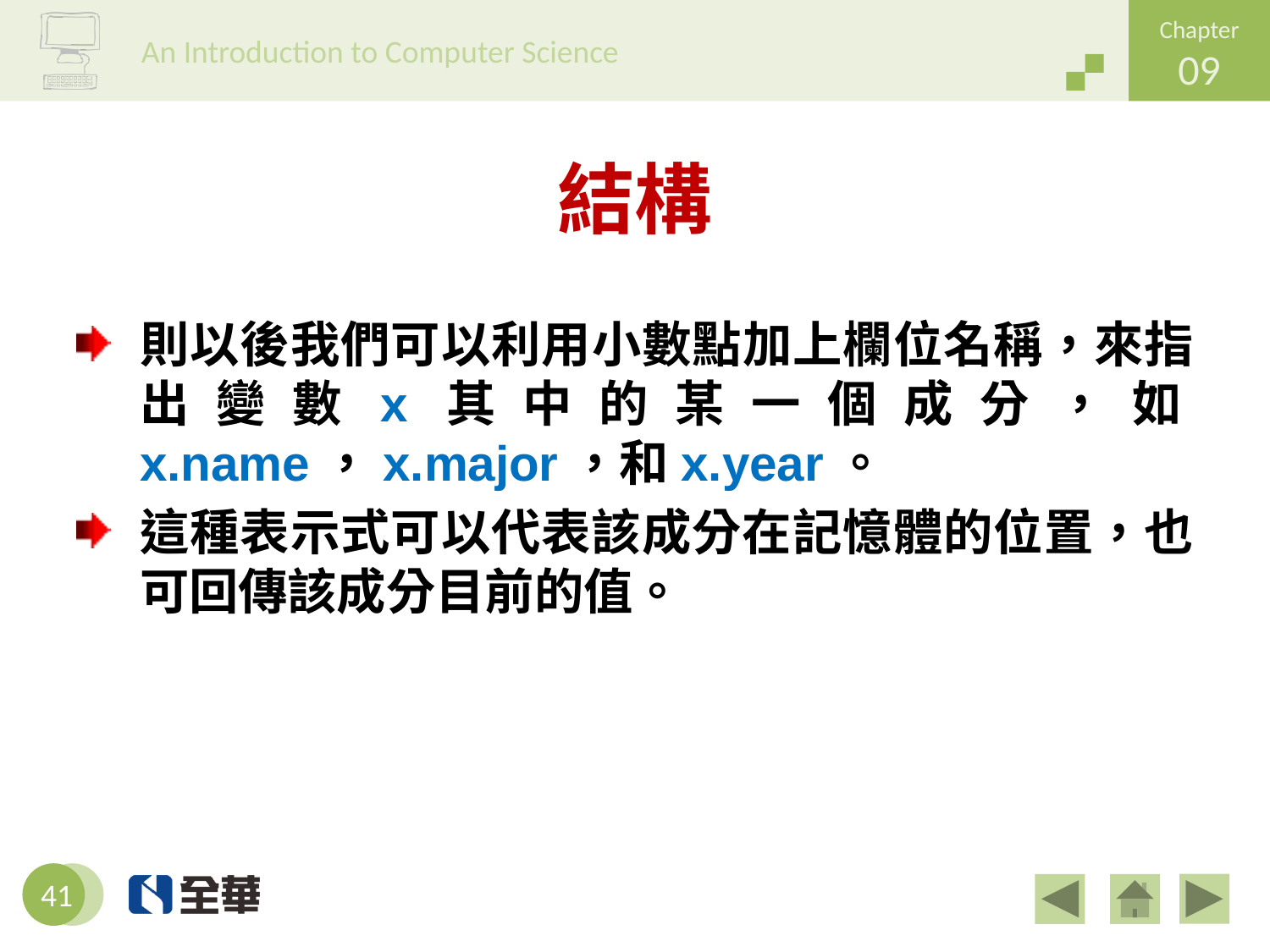

# 結構
則以後我們可以利用小數點加上欄位名稱，來指出變數x其中的某一個成分，如x.name，x.major，和x.year。
這種表示式可以代表該成分在記憶體的位置，也可回傳該成分目前的值。